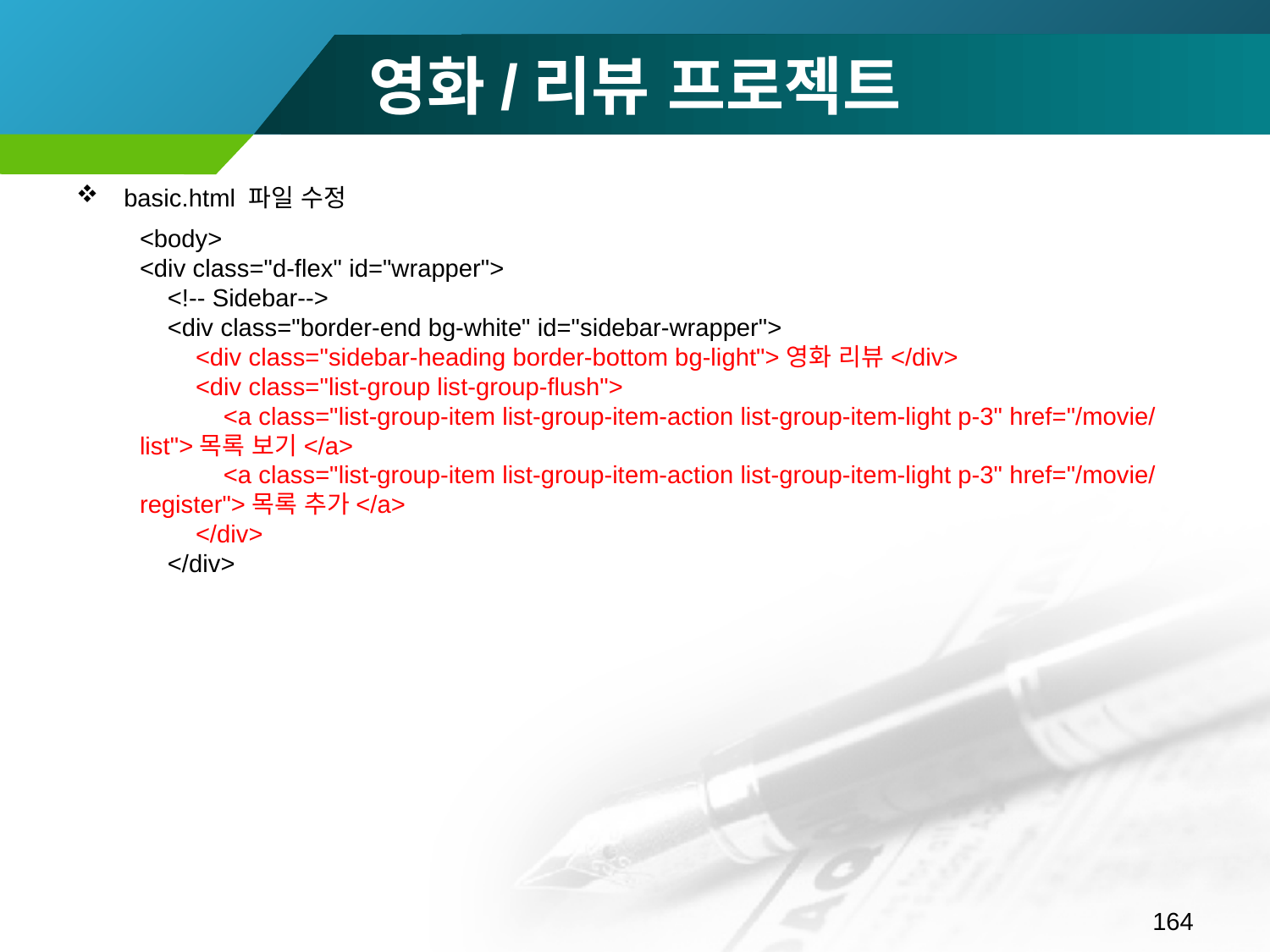

# 영화/리뷰 프로젝트
basic.html 파일 수정
<body>
<div class="d-flex" id="wrapper">
    <!-- Sidebar-->
    <div class="border-end bg-white" id="sidebar-wrapper">
        <div class="sidebar-heading border-bottom bg-light">영화 리뷰</div>
        <div class="list-group list-group-flush">
            <a class="list-group-item list-group-item-action list-group-item-light p-3" href="/movie/list">목록 보기</a>
            <a class="list-group-item list-group-item-action list-group-item-light p-3" href="/movie/register">목록 추가</a>
        </div>
    </div>

164